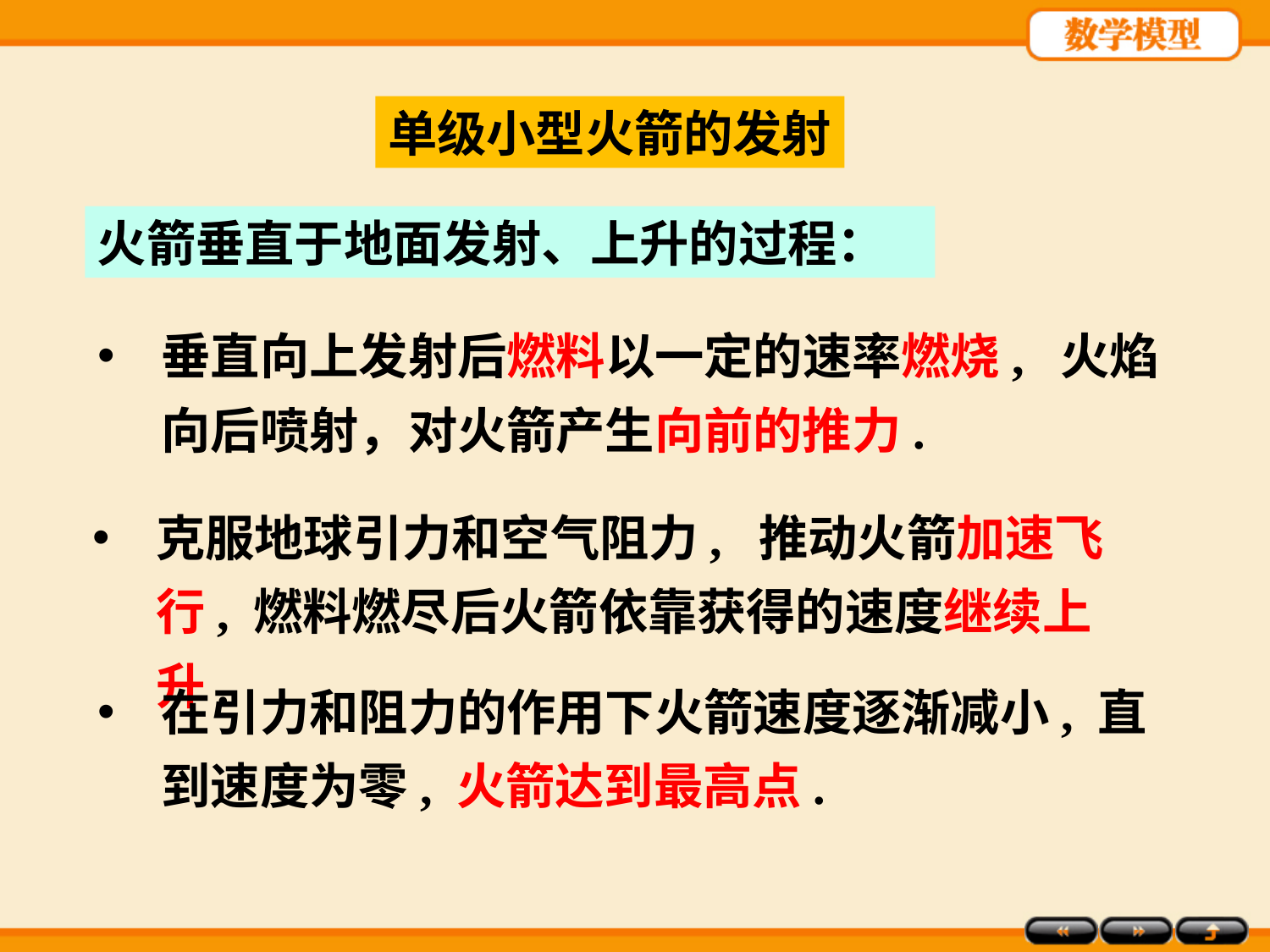

单级小型火箭的发射
火箭垂直于地面发射、上升的过程：
垂直向上发射后燃料以一定的速率燃烧,  火焰向后喷射，对火箭产生向前的推力.
克服地球引力和空气阻力,  推动火箭加速飞行, 燃料燃尽后火箭依靠获得的速度继续上升.
在引力和阻力的作用下火箭速度逐渐减小, 直到速度为零, 火箭达到最高点.